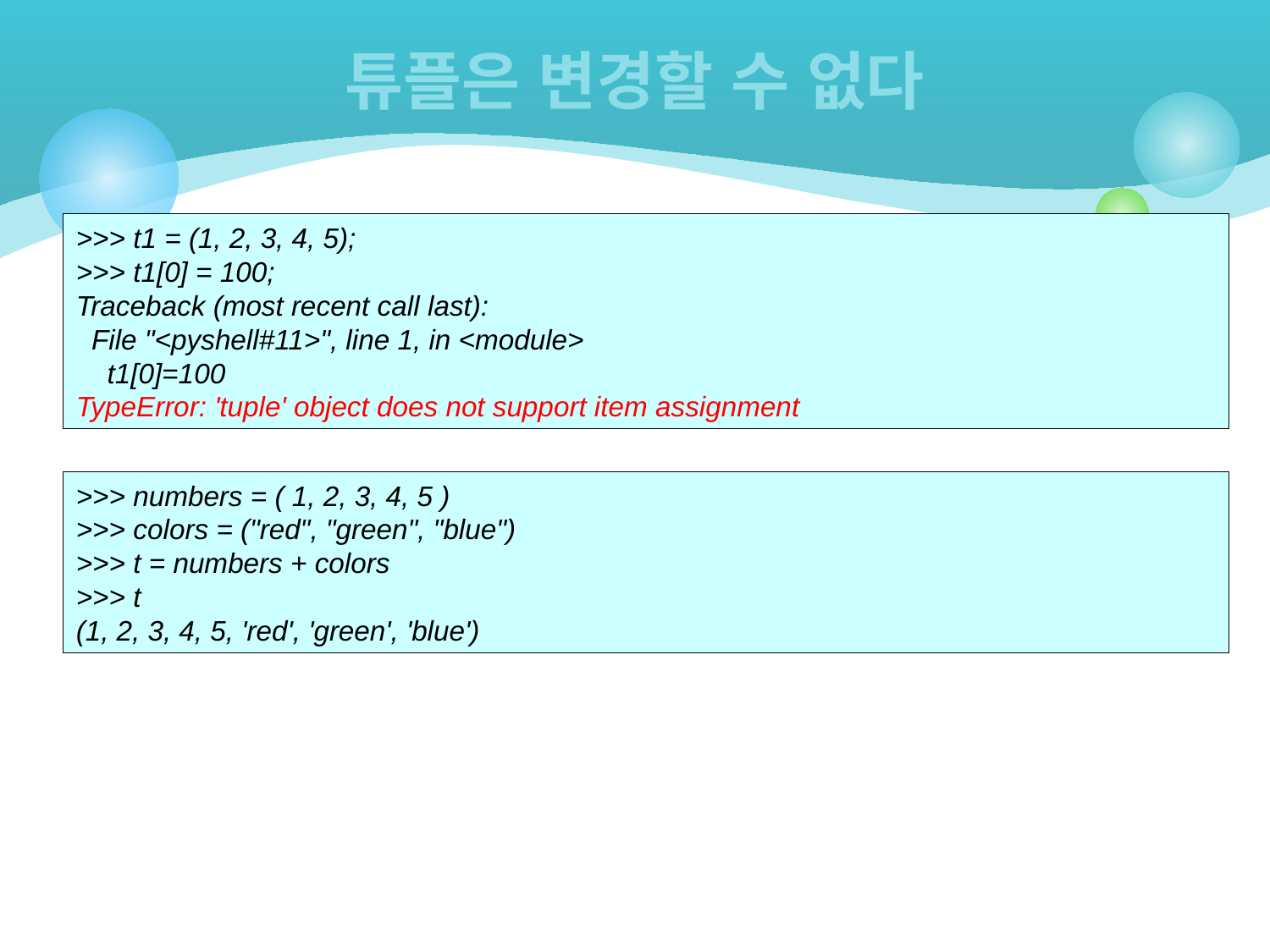

# 튜플은 변경할 수 없다
>>> t1 = (1, 2, 3, 4, 5);
>>> t1[0] = 100;
Traceback (most recent call last):
  File "<pyshell#11>", line 1, in <module>
    t1[0]=100
TypeError: 'tuple' object does not support item assignment
>>> numbers = ( 1, 2, 3, 4, 5 )
>>> colors = ("red", "green", "blue")
>>> t = numbers + colors
>>> t
(1, 2, 3, 4, 5, 'red', 'green', 'blue')